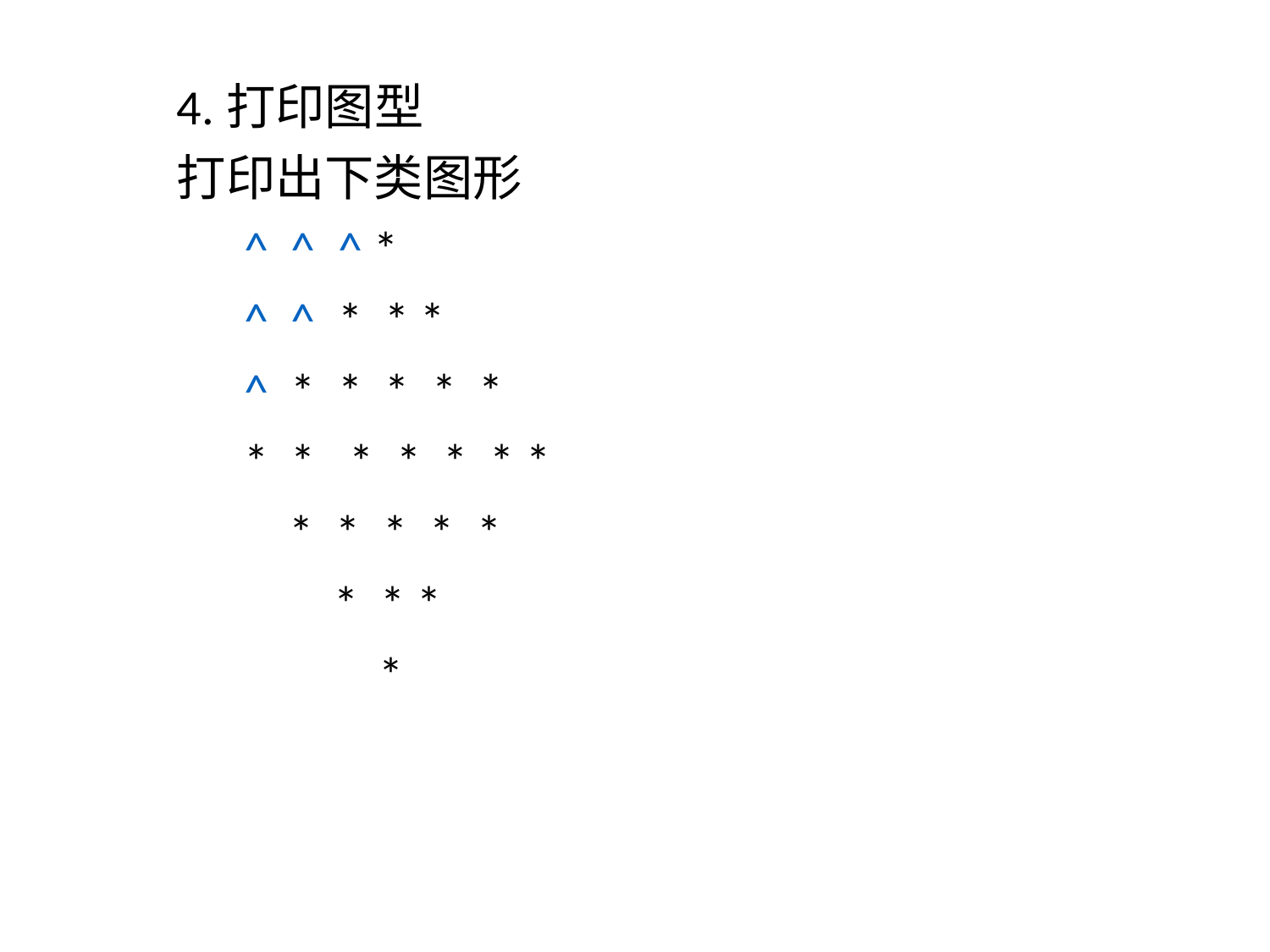

4.打印图型
打印出下类图形
      ^  ^  ^ *
      ^  ^  *  * *
      ^  *  *  *  *  *
      *  *   *  *  *  * *
          *  *  *  *  *
              *  * *
                  *